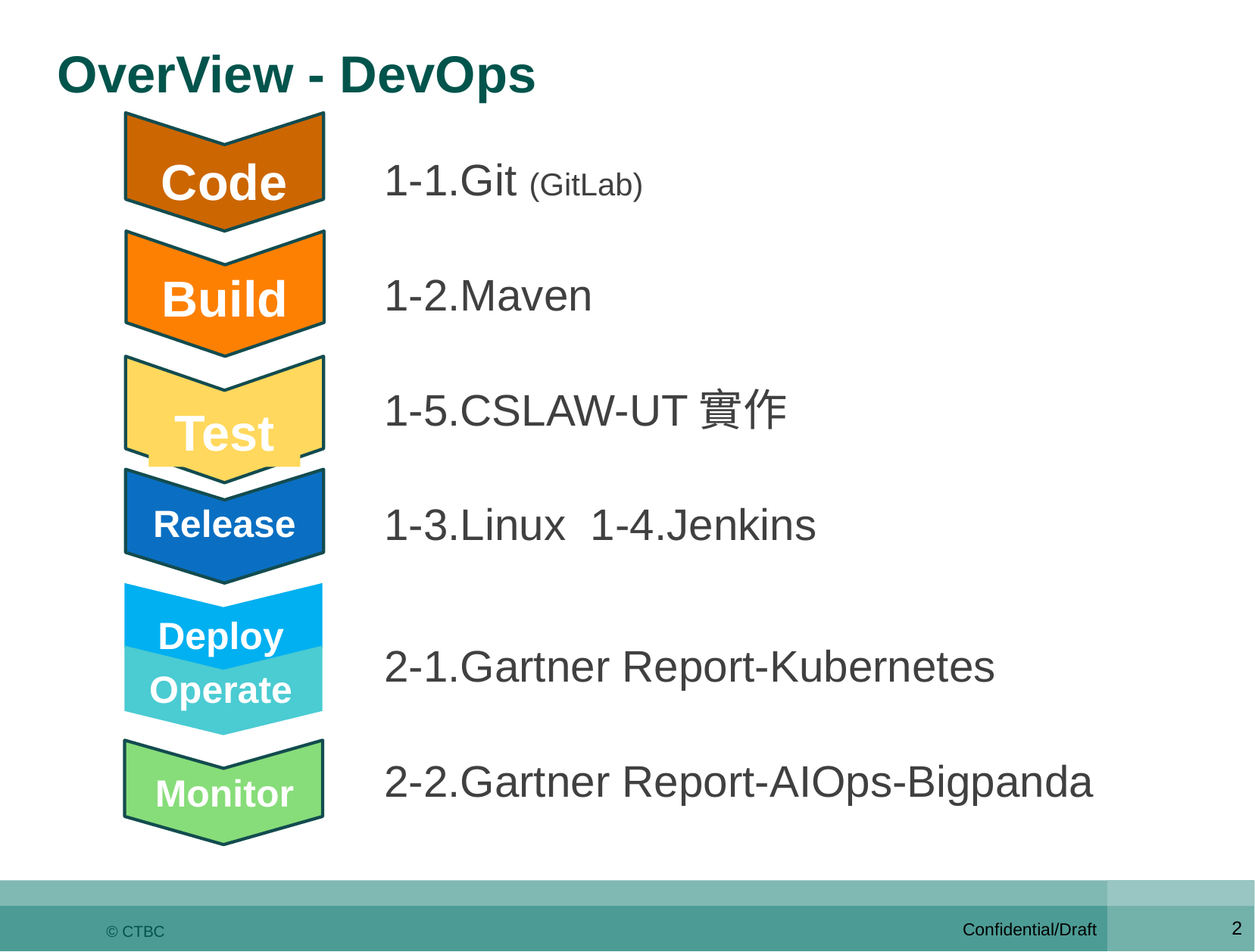

# OverView - DevOps
1-1.Git (GitLab)
1-2.Maven
1-5.CSLAW-UT實作
1-3.Linux  1-4.Jenkins
2-1.Gartner Report-Kubernetes
2-2.Gartner Report-AIOps-Bigpanda
Code

Build

Test

Release

Deploy

Monitor

Operate
Operate